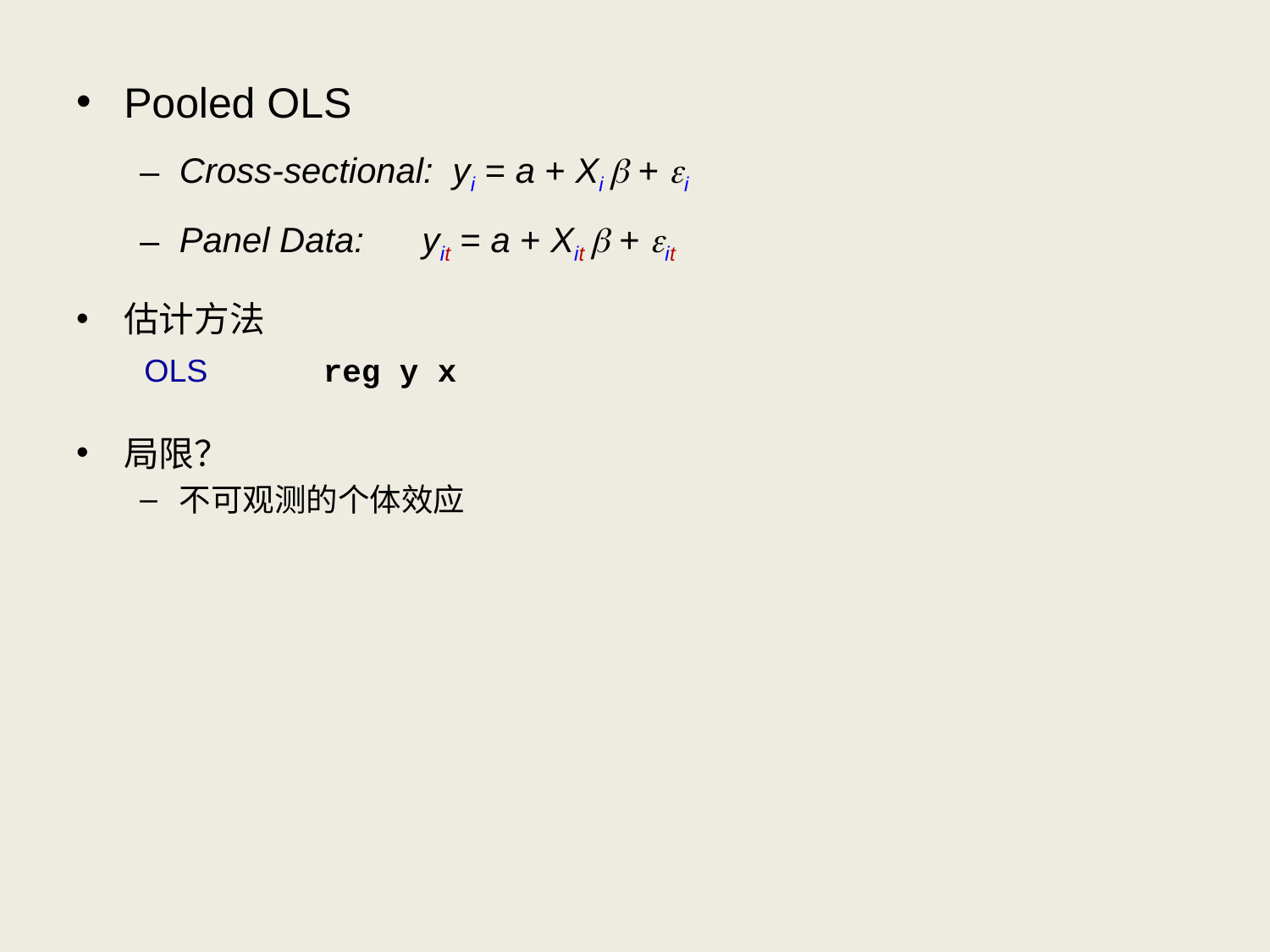

Pooled OLS
Cross-sectional:  yi = a + Xi β + εi
Panel Data:      yit = a + Xit β + εit
估计方法
       OLS             reg y x
局限？
不可观测的个体效应